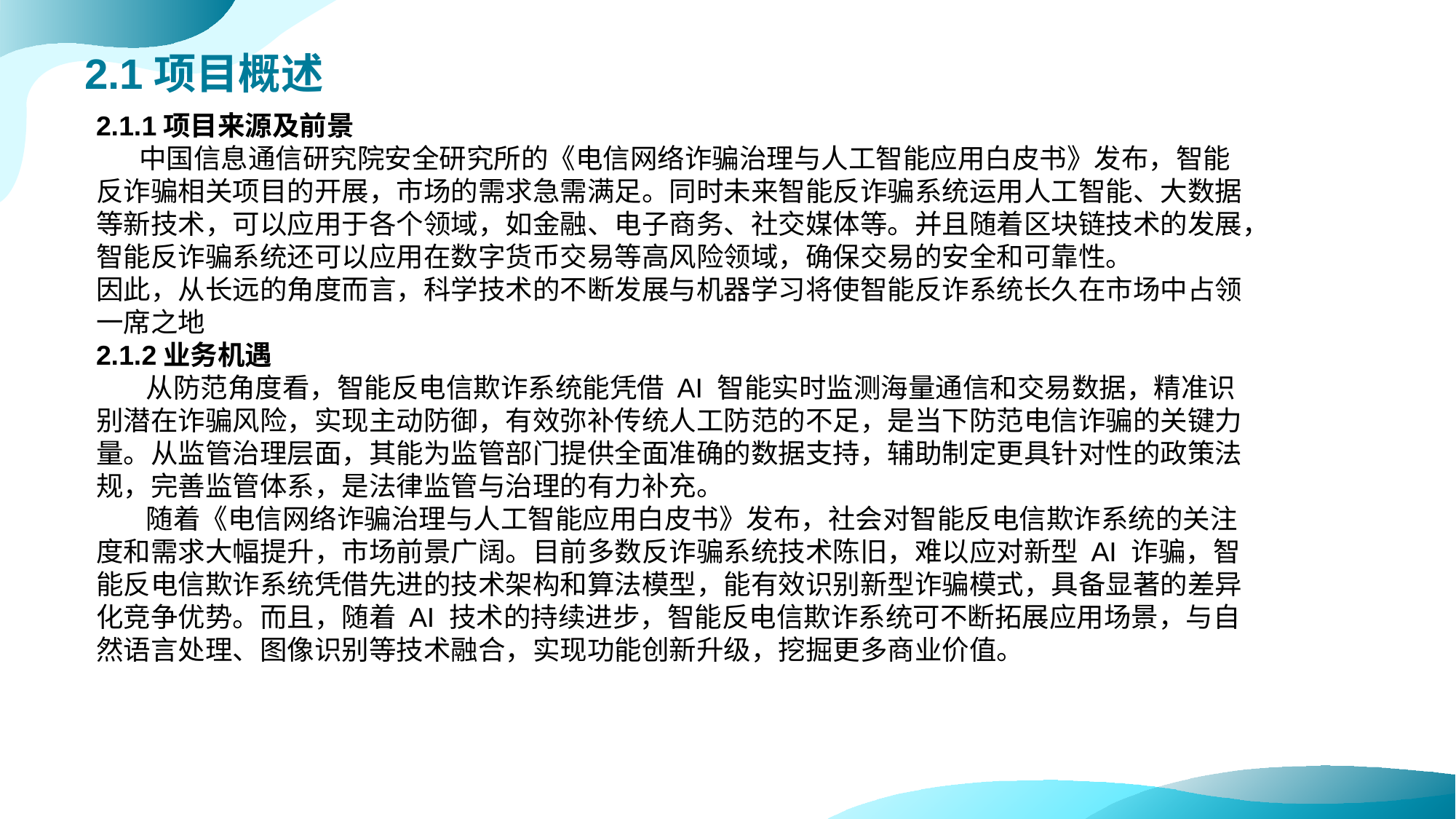

# 2.1项目概述
2.1.1项目来源及前景
       中国信息通信研究院安全研究所的《电信网络诈骗治理与人工智能应用白皮书》发布，智能反诈骗相关项目的开展，市场的需求急需满足。同时未来智能反诈骗系统运用人工智能、大数据等新技术，可以应用于各个领域，如金融、电子商务、社交媒体等。并且随着区块链技术的发展，智能反诈骗系统还可以应用在数字货币交易等高风险领域，确保交易的安全和可靠性。
因此，从长远的角度而言，科学技术的不断发展与机器学习将使智能反诈系统长久在市场中占领一席之地
2.1.2业务机遇
       从防范角度看，智能反电信欺诈系统能凭借 AI 智能实时监测海量通信和交易数据，精准识别潜在诈骗风险，实现主动防御，有效弥补传统人工防范的不足，是当下防范电信诈骗的关键力量。从监管治理层面，其能为监管部门提供全面准确的数据支持，辅助制定更具针对性的政策法规，完善监管体系，是法律监管与治理的有力补充。
       随着《电信网络诈骗治理与人工智能应用白皮书》发布，社会对智能反电信欺诈系统的关注度和需求大幅提升，市场前景广阔。目前多数反诈骗系统技术陈旧，难以应对新型 AI 诈骗，智能反电信欺诈系统凭借先进的技术架构和算法模型，能有效识别新型诈骗模式，具备显著的差异化竞争优势。而且，随着 AI 技术的持续进步，智能反电信欺诈系统可不断拓展应用场景，与自然语言处理、图像识别等技术融合，实现功能创新升级，挖掘更多商业价值。